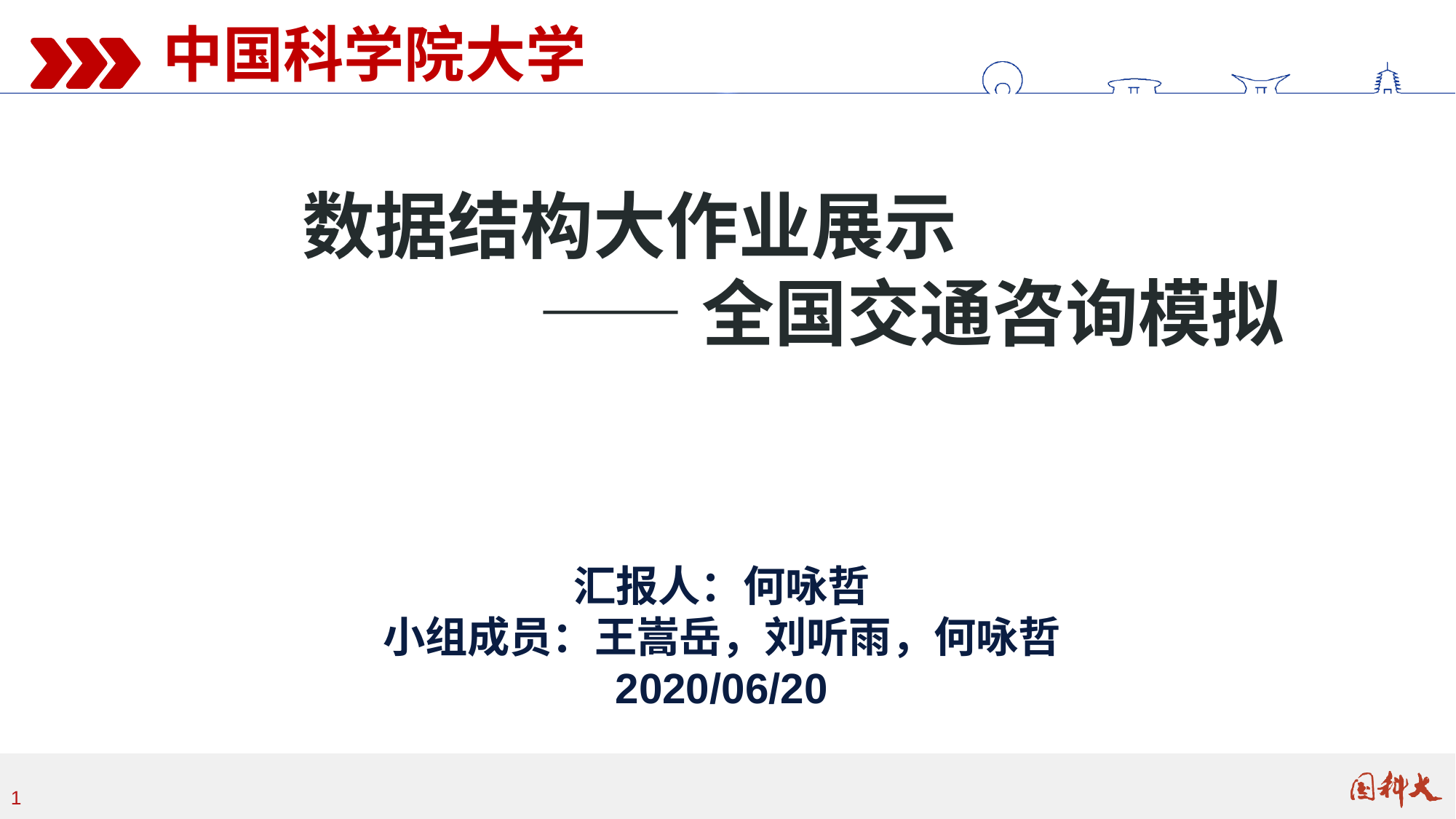

中国科学院大学

数据结构大作业展示
                                  ——全国交通咨询模拟
汇报人：何咏哲
小组成员：王嵩岳，刘听雨，何咏哲
2020/06/20